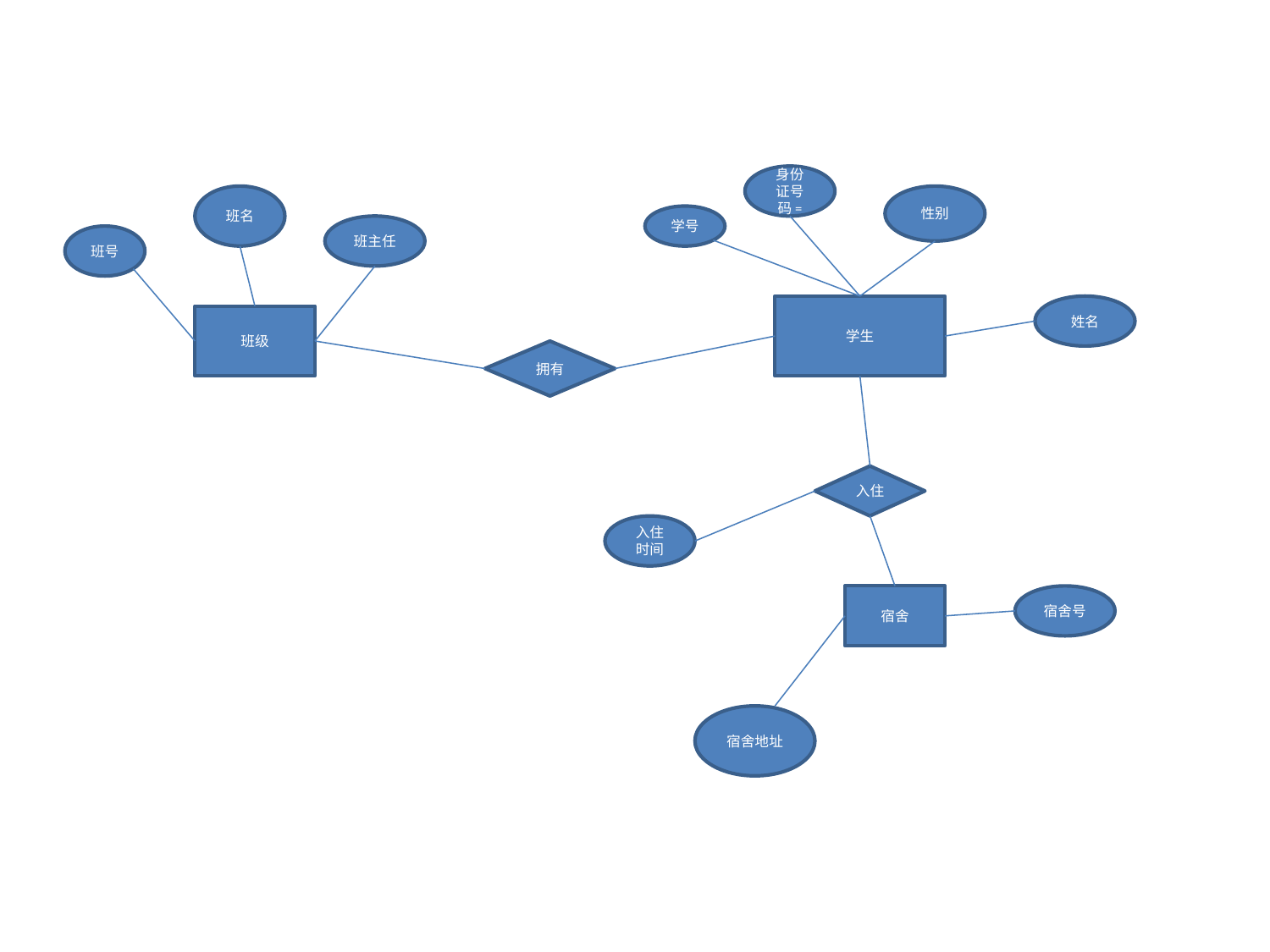

身份证号码=
班名
性别
学号
班主任
班号
学生
姓名
班级
拥有
入住
入住时间
宿舍
宿舍号
宿舍地址